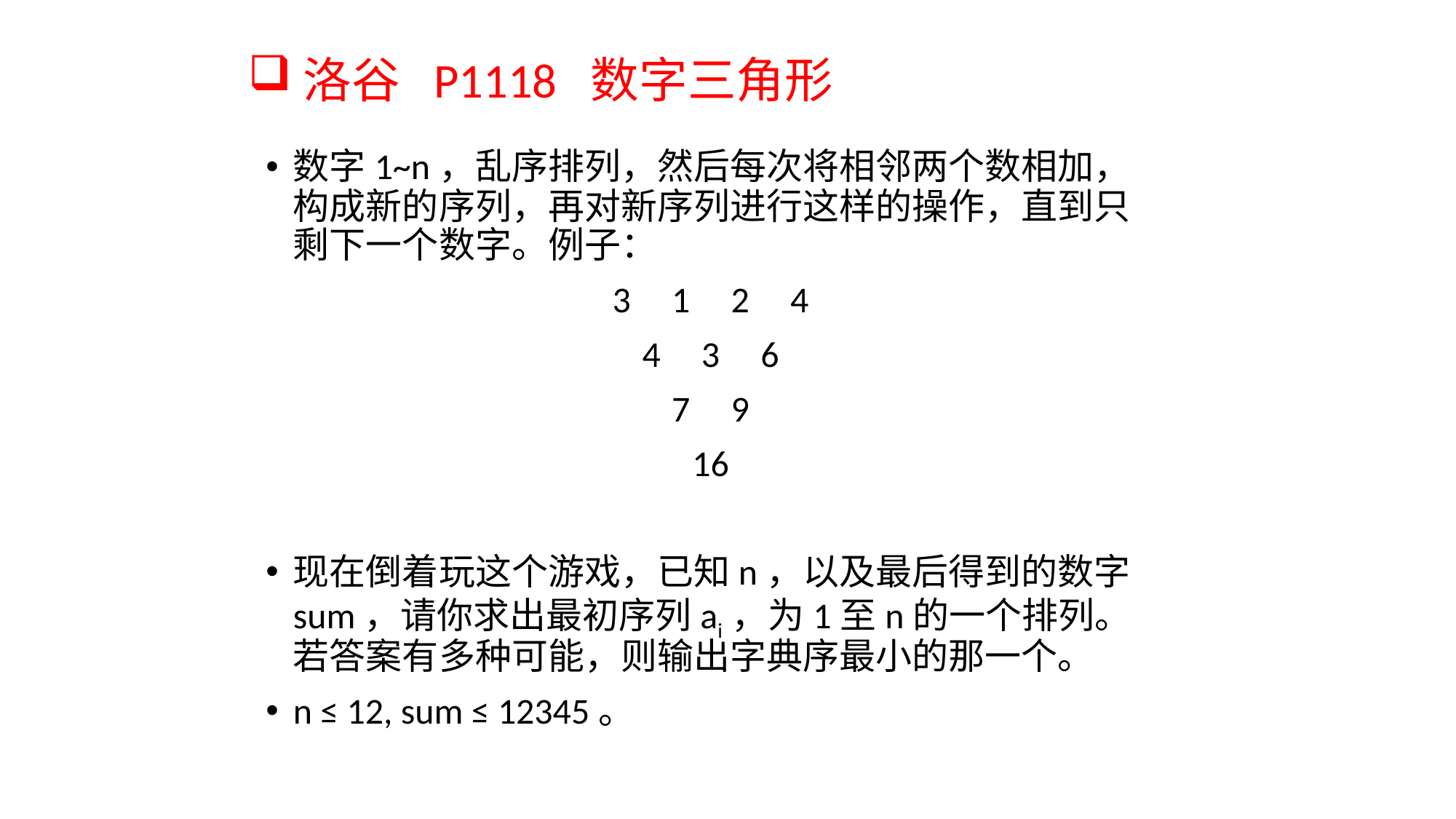

# 洛谷  P1118  数字三角形
数字1~n，乱序排列，然后每次将相邻两个数相加，构成新的序列，再对新序列进行这样的操作，直到只剩下一个数字。例子：
3     1     2     4
4     3     6
7     9
16

现在倒着玩这个游戏，已知n，以及最后得到的数字sum，请你求出最初序列ai，为1至n的一个排列。若答案有多种可能，则输出字典序最小的那一个。
n ≤ 12, sum ≤ 12345。